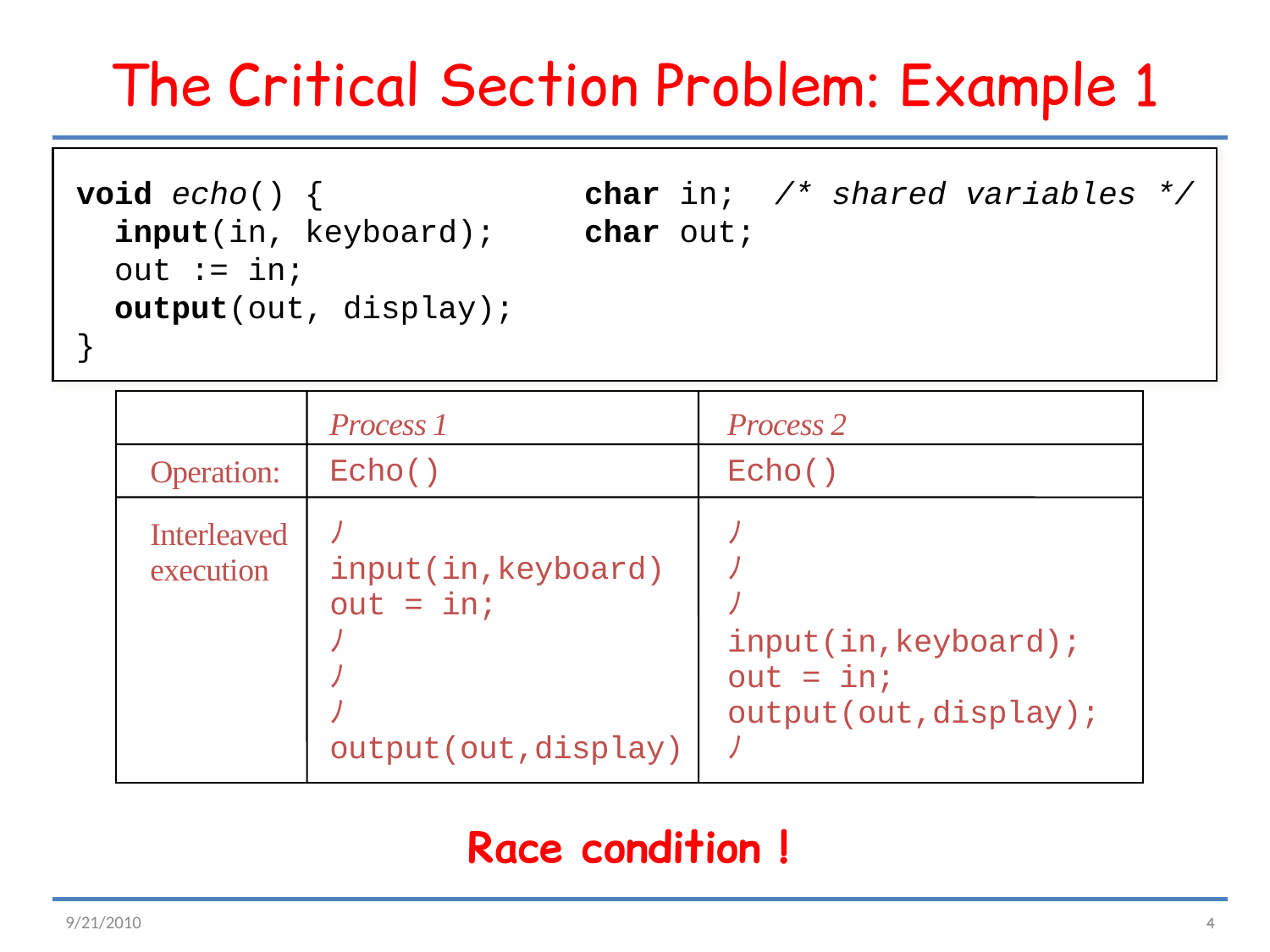

# The Critical Section Problem: Example 1

void echo() {
  input(in, keyboard);
  out := in;
  output(out, display);
}
char in;  /* shared variables */
char out;

P
r
o
c
e
s
s

1

P
r
o
c
e
s
s

2

E
c
h
o
(
)

E
c
h
o
(
)

O
p
e
r
a
t
i
o
n
:

ﾉ

ﾉ

I
n
t
e
r
l
e
a
v
e
d

i
n
p
u
t
(
i
n
,
k
e
y
b
o
a
r
d
)

ﾉ

e
x
e
c
u
t
i
o
n

o
u
t

=

i
n
;

ﾉ

ﾉ

i
n
p
u
t
(
i
n
,
k
e
y
b
o
a
r
d
)
;

ﾉ

o
u
t

=

i
n
;

ﾉ

o
u
t
p
u
t
(
o
u
t
,
d
i
s
p
l
a
y
)
;

o
u
t
p
u
t
(
o
u
t
,
d
i
s
p
l
a
y
)

ﾉ

Race condition !
4
9/21/2010